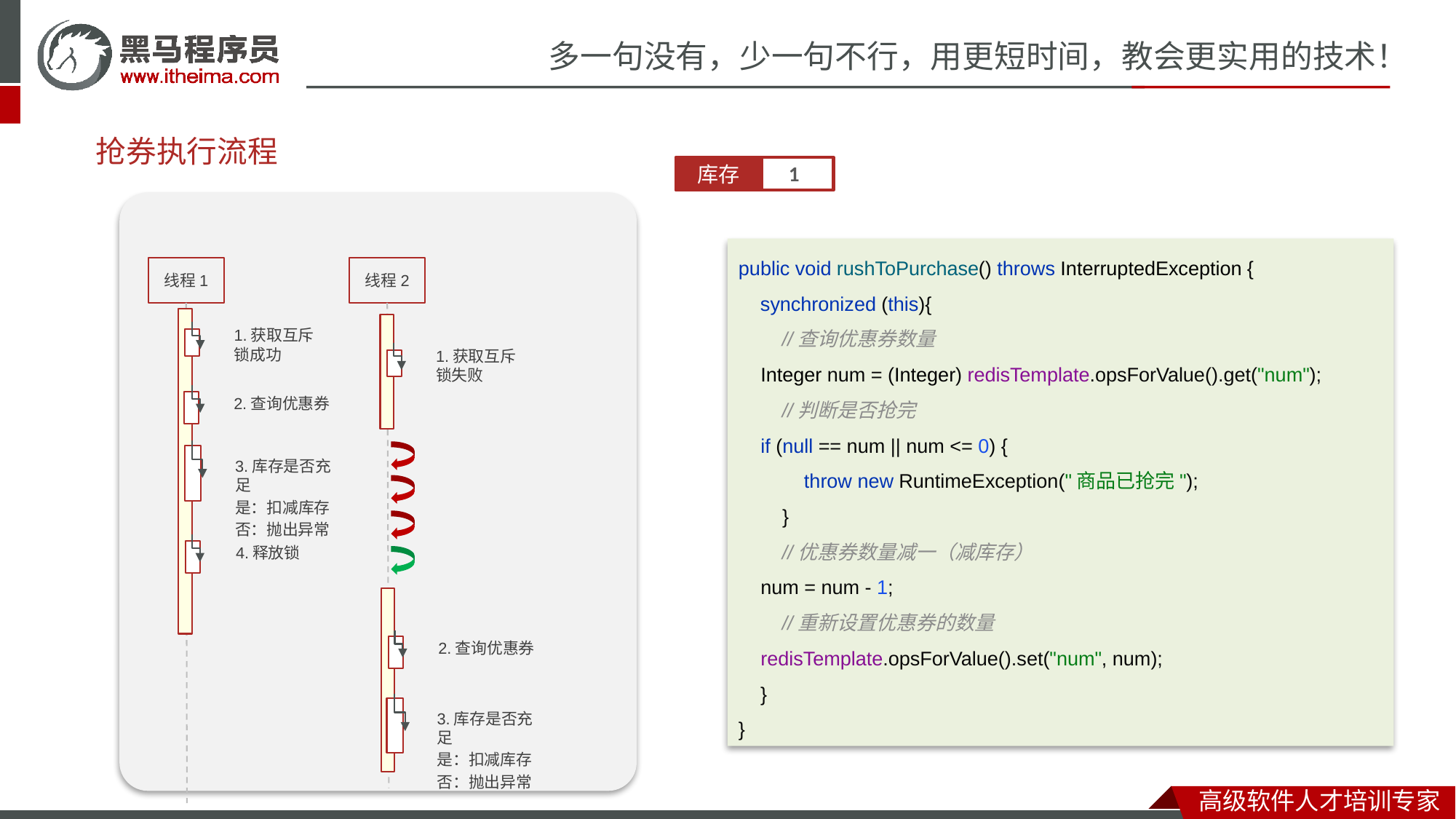

# 抢券执行流程
1

库存

public void rushToPurchase() throws InterruptedException {
    synchronized (this){
        //查询优惠券数量
    Integer num = (Integer) redisTemplate.opsForValue().get("num");
        //判断是否抢完
    if (null == num || num <= 0) {
            throw new RuntimeException("商品已抢完");
        }
        //优惠券数量减一（减库存）
    num = num - 1;
        //重新设置优惠券的数量
    redisTemplate.opsForValue().set("num", num);
    }
}
线程1
线程2

1.获取互斥锁成功

1.获取互斥锁失败

2.查询优惠券

3.库存是否充足
是：扣减库存
否：抛出异常

4.释放锁

2.查询优惠券

3.库存是否充足
是：扣减库存
否：抛出异常